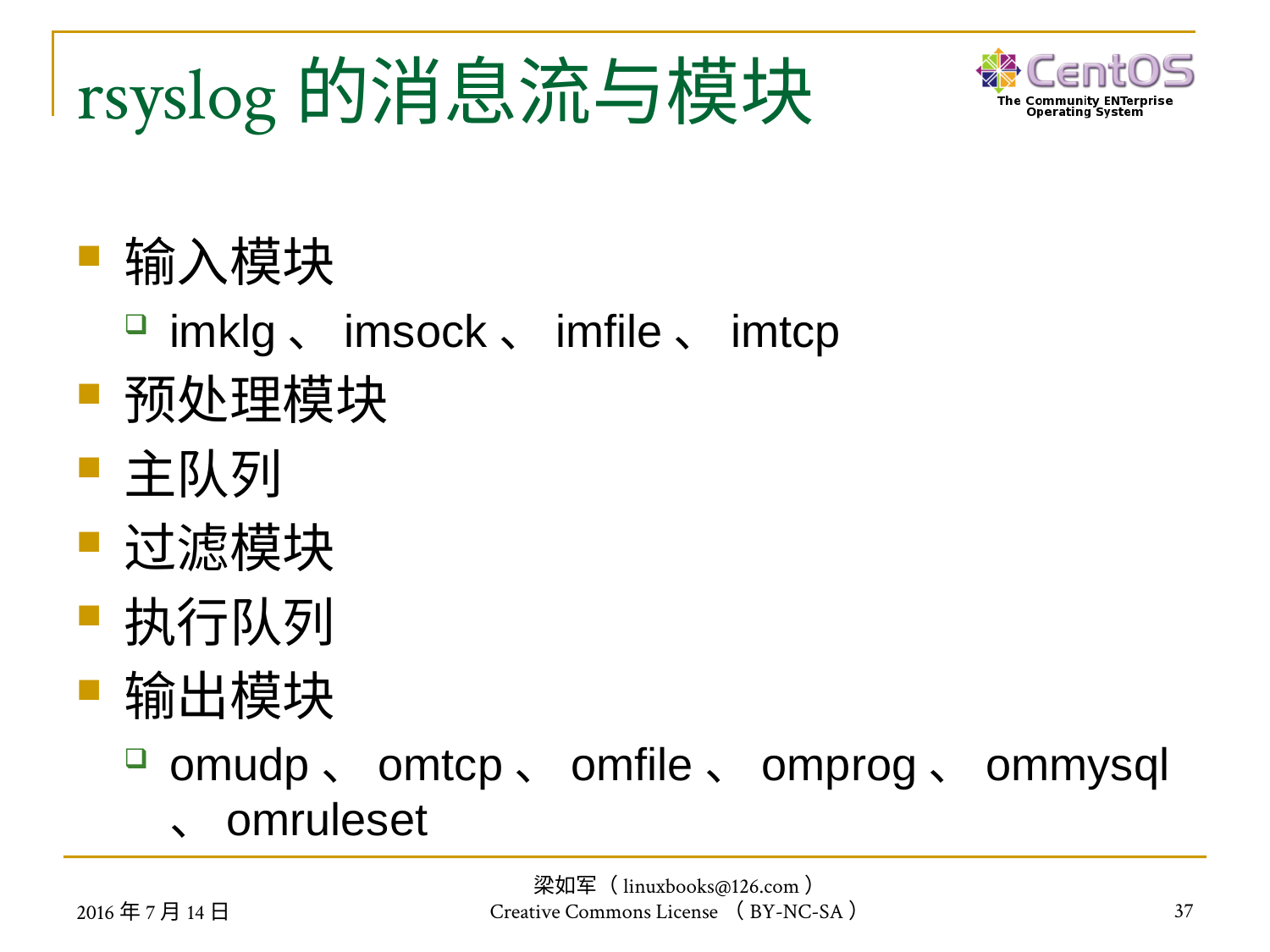

# rsyslog的消息流与模块
输入模块
imklg、imsock、imfile、imtcp
预处理模块
主队列
过滤模块
执行队列
输出模块
omudp、omtcp、omfile、omprog、ommysql、omruleset
梁如军（linuxbooks@126.com）
Creative Commons License（BY-NC-SA）
2016年7月14日
37